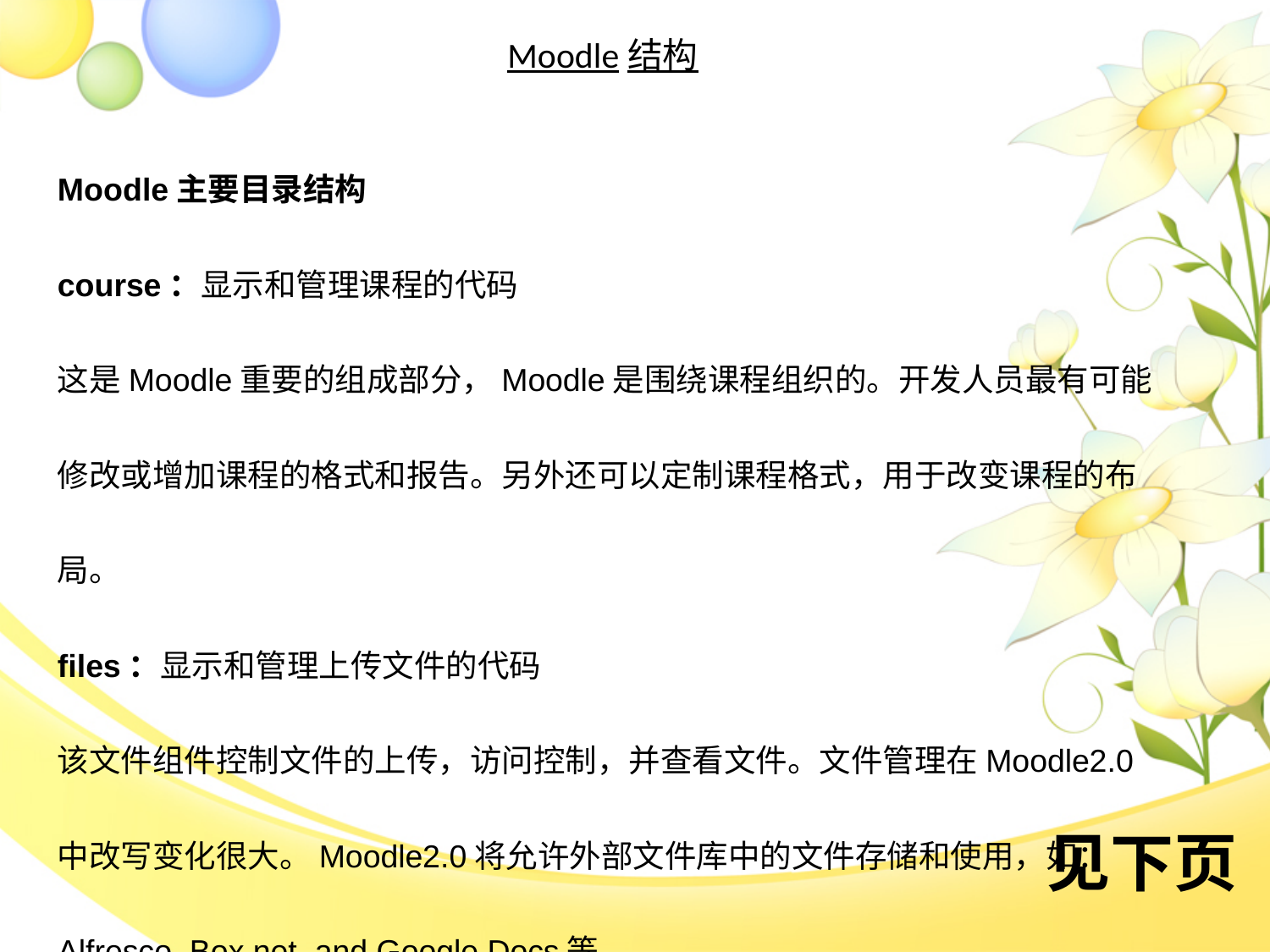

Moodle结构
Moodle主要目录结构
course：显示和管理课程的代码
这是Moodle重要的组成部分，Moodle是围绕课程组织的。开发人员最有可能修改或增加课程的格式和报告。另外还可以定制课程格式，用于改变课程的布局。
files：显示和管理上传文件的代码
该文件组件控制文件的上传，访问控制，并查看文件。文件管理在Moodle2.0中改写变化很大。Moodle2.0将允许外部文件库中的文件存储和使用，如：Alfresco, Box.net, and Google Docs等。
见下页